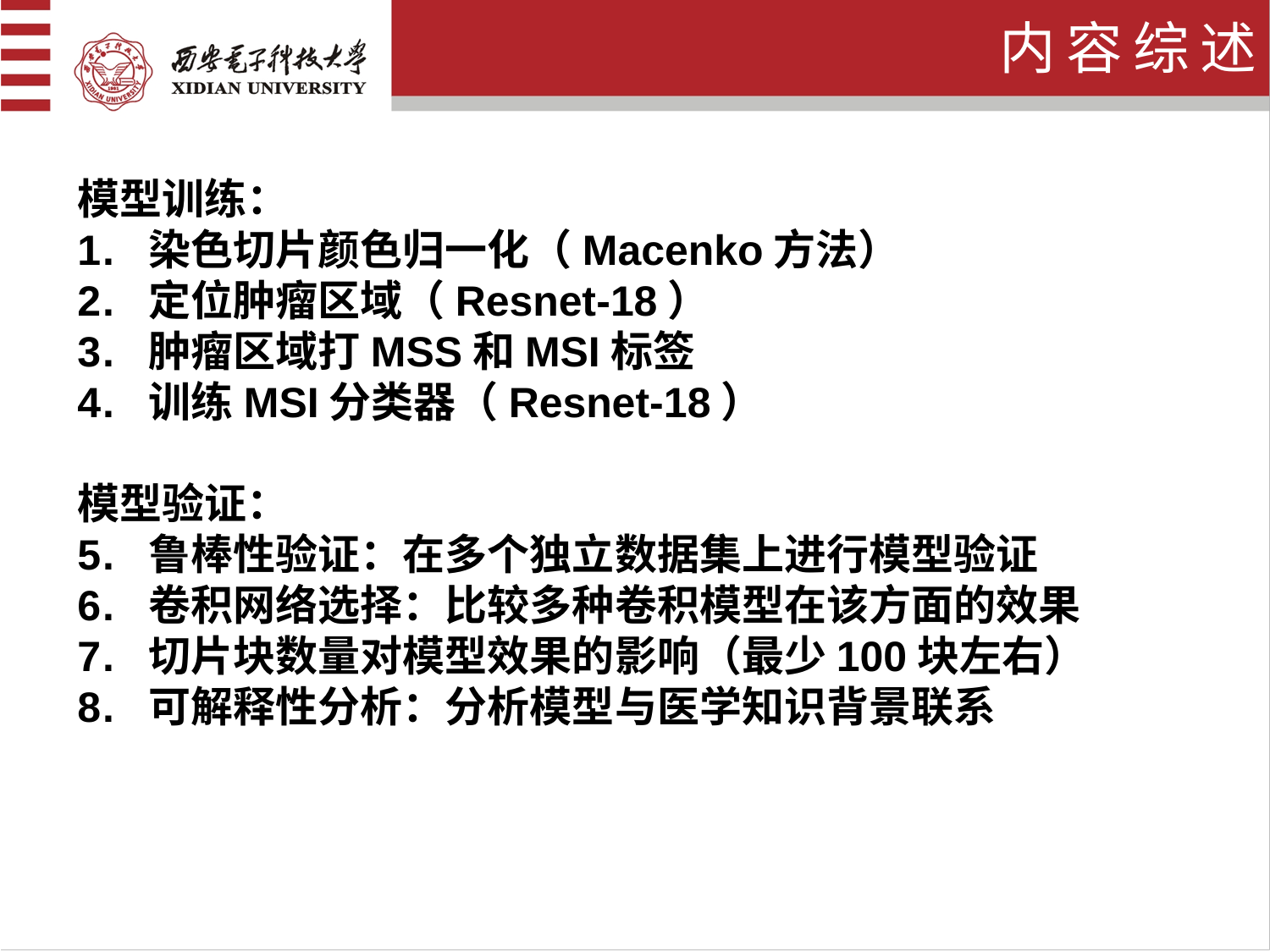

内容综述
模型训练：
染色切片颜色归一化（Macenko方法）
定位肿瘤区域（Resnet-18）
肿瘤区域打MSS和MSI标签
训练MSI分类器（Resnet-18）

模型验证：
鲁棒性验证：在多个独立数据集上进行模型验证
卷积网络选择：比较多种卷积模型在该方面的效果
切片块数量对模型效果的影响（最少100块左右）
可解释性分析：分析模型与医学知识背景联系